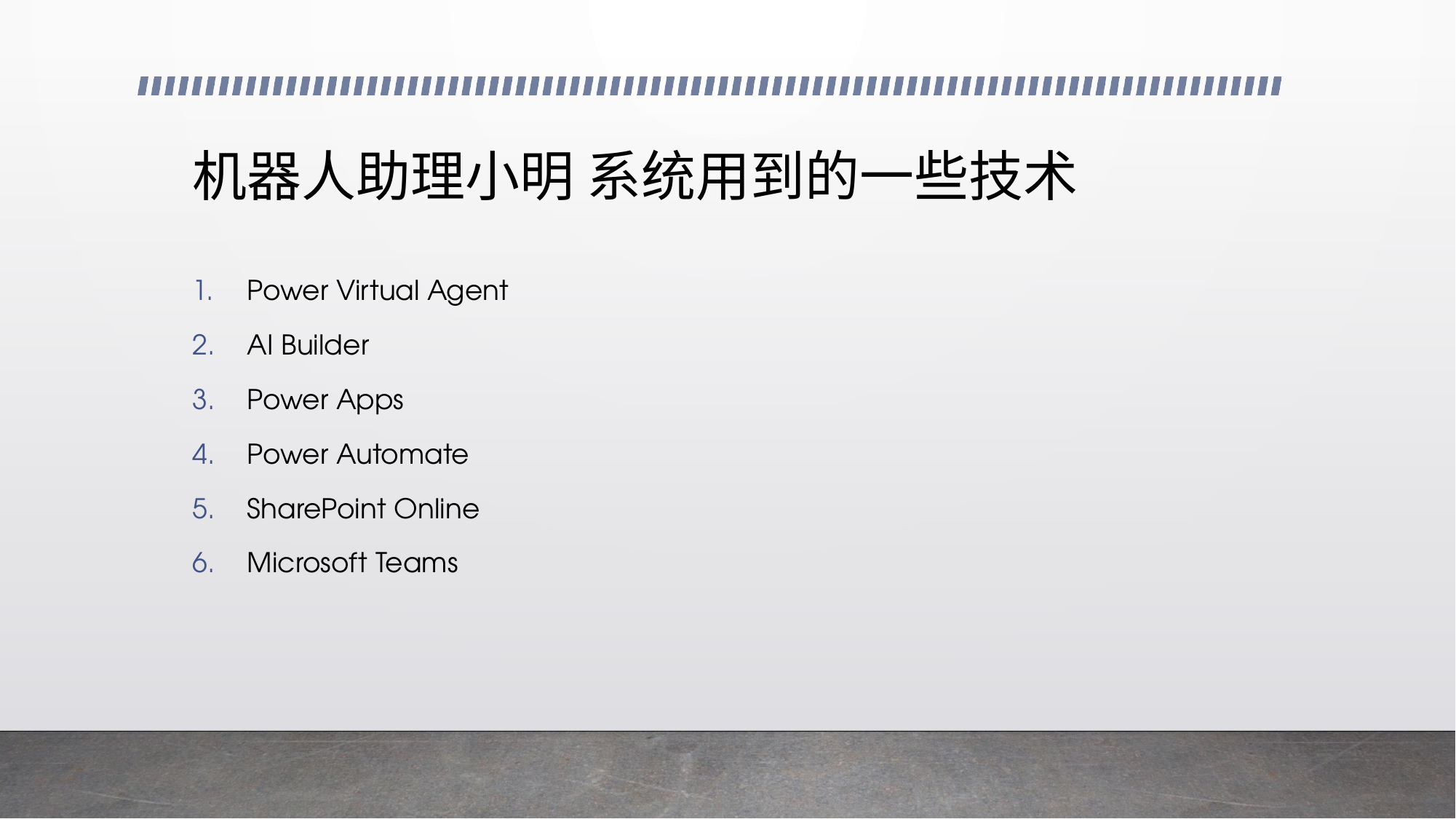

# 机器人助理小明 系统用到的一些技术
Power Virtual Agent
AI Builder
Power Apps
Power Automate
SharePoint Online
Microsoft Teams